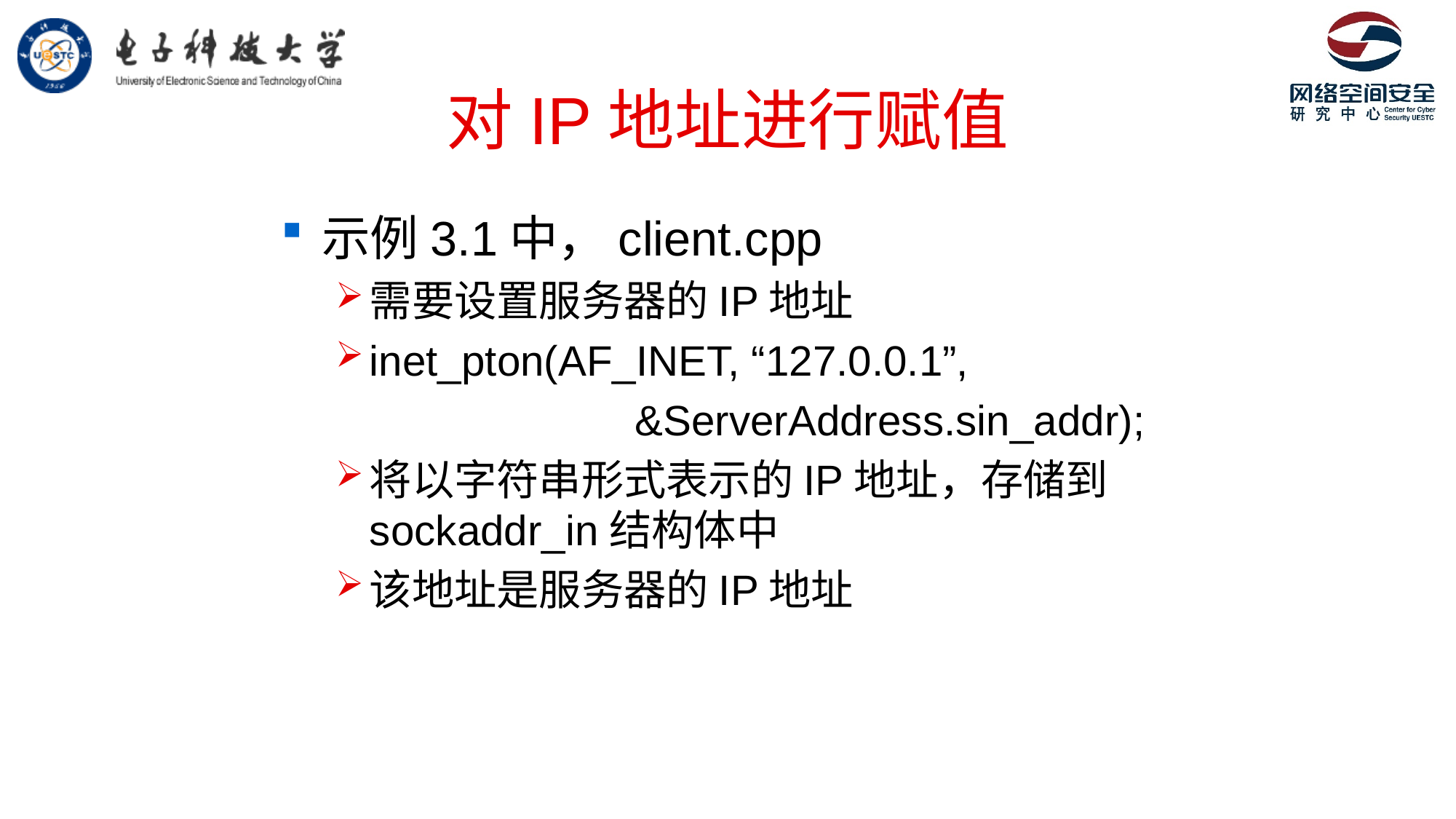

# 对IP地址进行赋值
示例3.1中，client.cpp
需要设置服务器的IP地址
inet_pton(AF_INET, “127.0.0.1”,
			    &ServerAddress.sin_addr);
将以字符串形式表示的IP地址，存储到sockaddr_in结构体中
该地址是服务器的IP地址